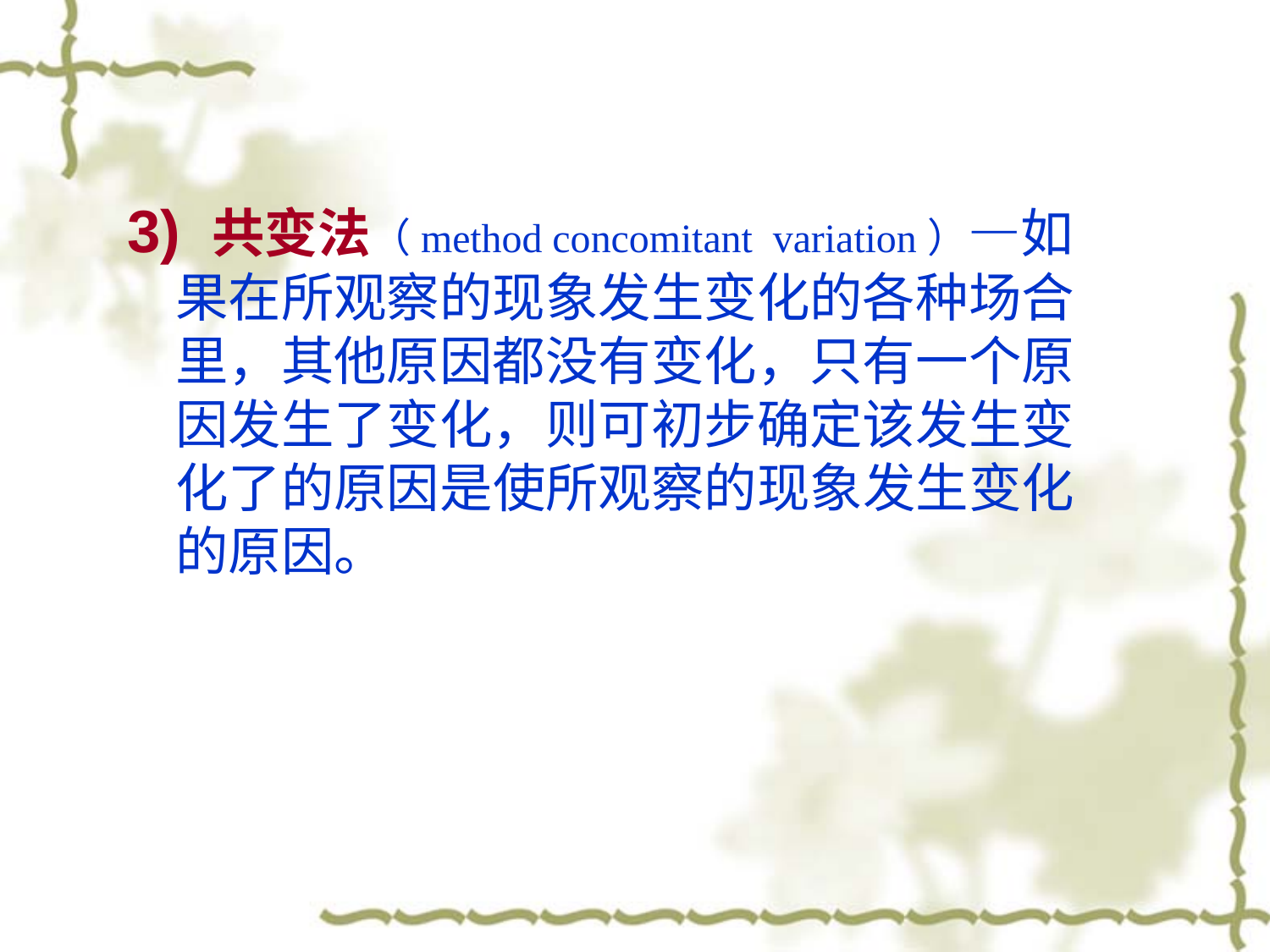

3) 共变法（method concomitant  variation）—如果在所观察的现象发生变化的各种场合里，其他原因都没有变化，只有一个原因发生了变化，则可初步确定该发生变化了的原因是使所观察的现象发生变化的原因。